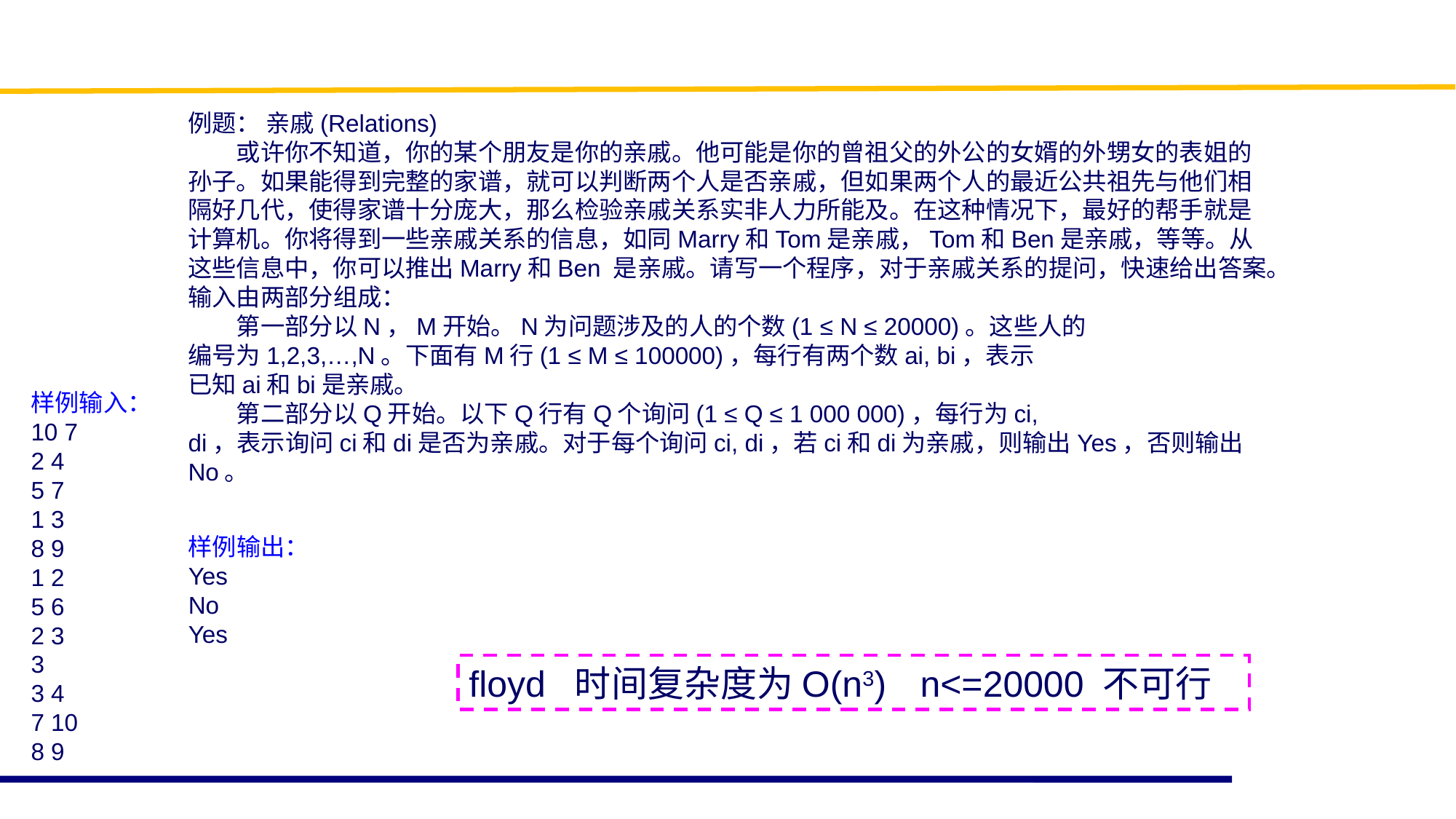

例题： 亲戚(Relations)
　　或许你不知道，你的某个朋友是你的亲戚。他可能是你的曾祖父的外公的女婿的外甥女的表姐的孙子。如果能得到完整的家谱，就可以判断两个人是否亲戚，但如果两个人的最近公共祖先与他们相隔好几代，使得家谱十分庞大，那么检验亲戚关系实非人力所能及。在这种情况下，最好的帮手就是计算机。你将得到一些亲戚关系的信息，如同Marry和Tom是亲戚，Tom和Ben是亲戚，等等。从这些信息中，你可以推出Marry和Ben 是亲戚。请写一个程序，对于亲戚关系的提问，快速给出答案。输入由两部分组成：
　　第一部分以N，M开始。N为问题涉及的人的个数(1 ≤ N ≤ 20000)。这些人的
编号为1,2,3,…,N。下面有M行(1 ≤ M ≤ 100000)，每行有两个数ai, bi，表示
已知ai和bi是亲戚。
　　第二部分以Q开始。以下Q行有Q个询问(1 ≤ Q ≤ 1 000 000)，每行为ci,
di，表示询问ci和di是否为亲戚。对于每个询问ci, di，若ci和di为亲戚，则输出Yes，否则输出No。
样例输入：
10 7
2 4
5 7
1 3
8 9
1 2
5 6
2 3
3
3 4
7 10
8 9

样例输出：
Yes
No
Yes
floyd  时间复杂度为O(n3)     n<=20000 不可行